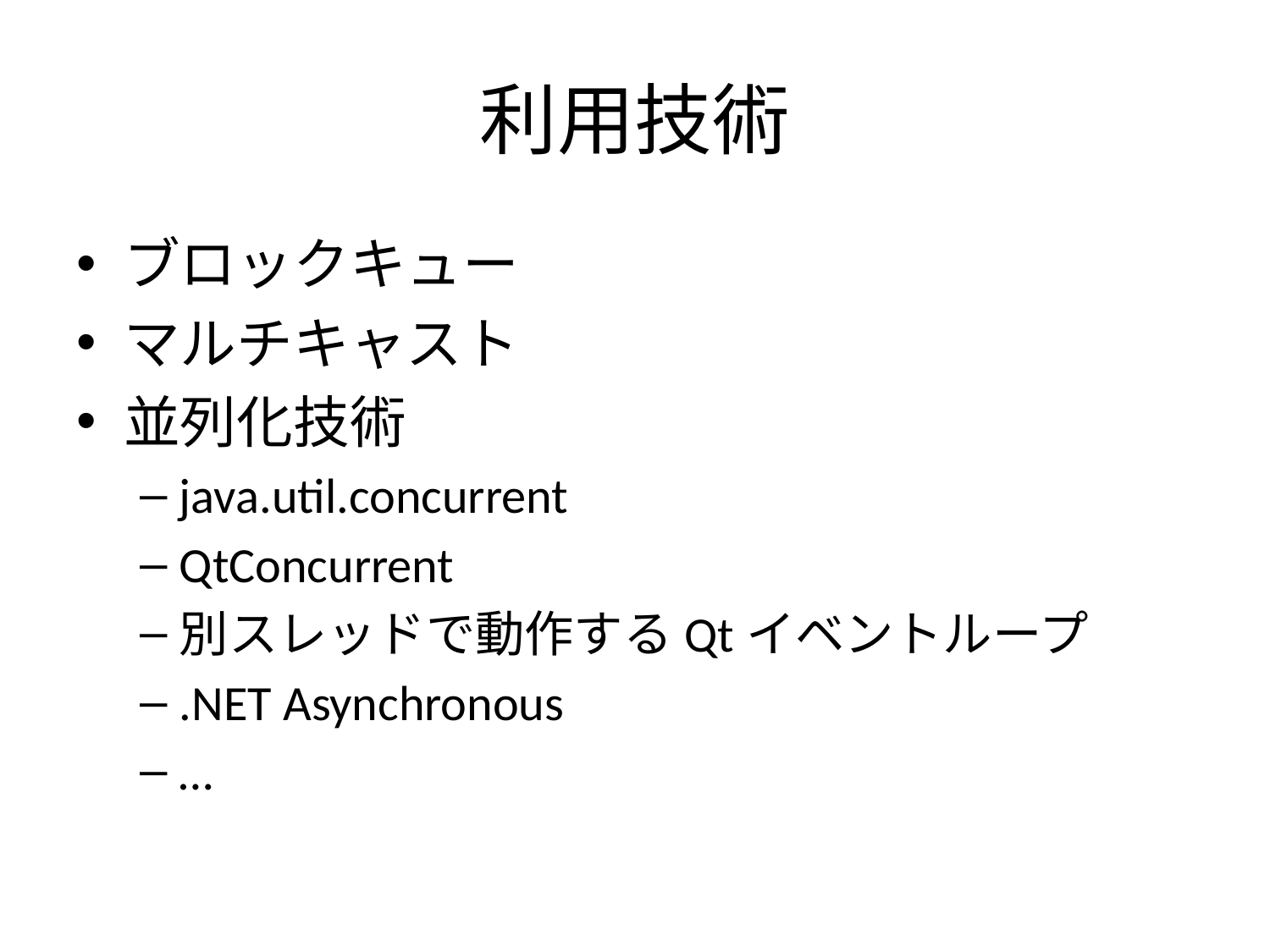

# 利用技術
ブロックキュー
マルチキャスト
並列化技術
java.util.concurrent
QtConcurrent
別スレッドで動作するQtイベントループ
.NET Asynchronous
…